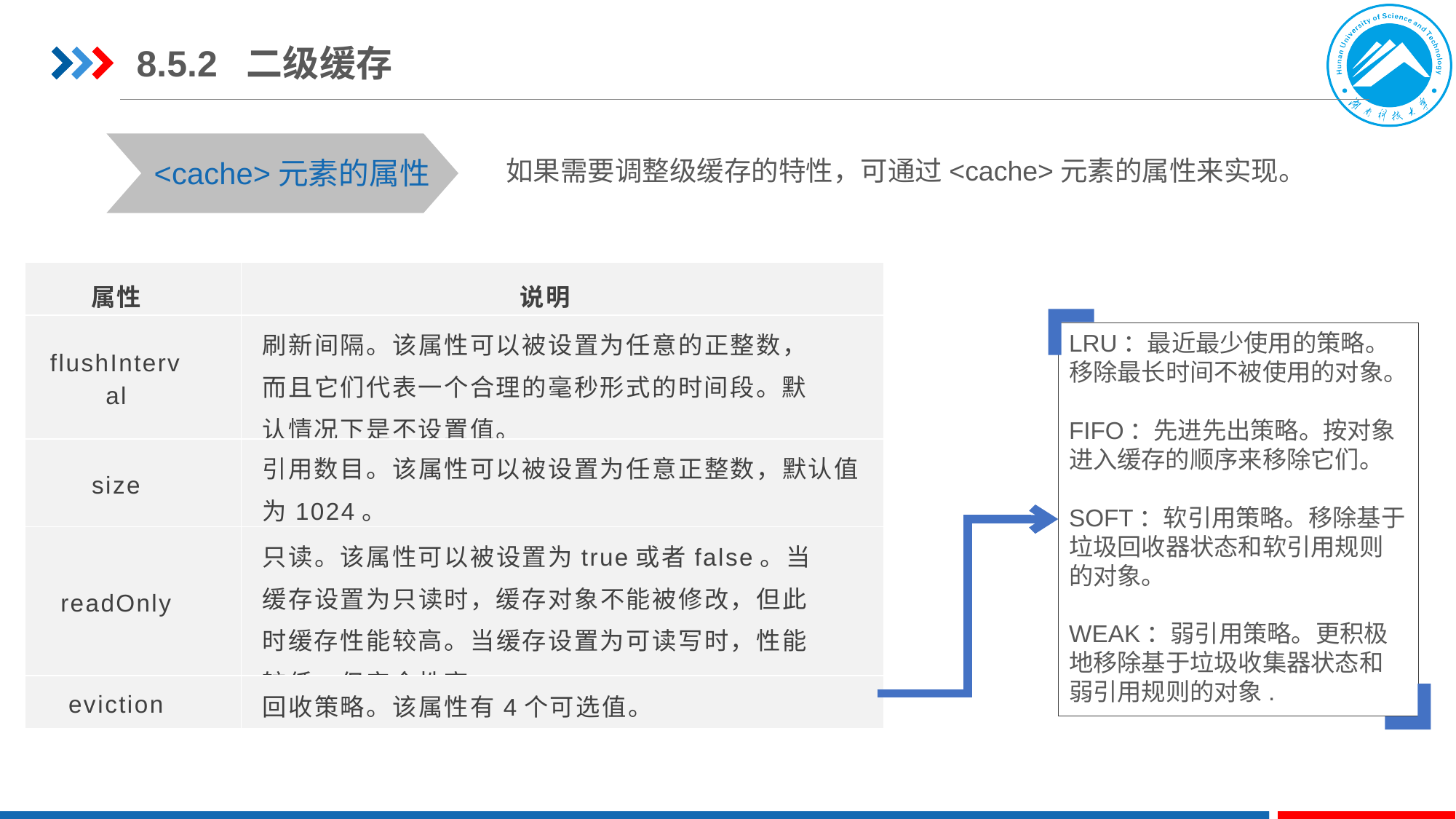

8.5.2  二级缓存

<cache>元素的属性
如果需要调整级缓存的特性，可通过<cache>元素的属性来实现。
| 属性 | 说明 |
| --- | --- |
| flushInterval | 刷新间隔。该属性可以被设置为任意的正整数，而且它们代表一个合理的毫秒形式的时间段。默认情况下是不设置值。 |
| size | 引用数目。该属性可以被设置为任意正整数，默认值为1024。 |
| readOnly | 只读。该属性可以被设置为true或者false。当缓存设置为只读时，缓存对象不能被修改，但此时缓存性能较高。当缓存设置为可读写时，性能较低，但安全性高。 |
| eviction | 回收策略。该属性有4个可选值。 |

LRU：最近最少使用的策略。移除最长时间不被使用的对象。

FIFO：先进先出策略。按对象进入缓存的顺序来移除它们。

SOFT：软引用策略。移除基于垃圾回收器状态和软引用规则的对象。

WEAK：弱引用策略。更积极地移除基于垃圾收集器状态和弱引用规则的对象.